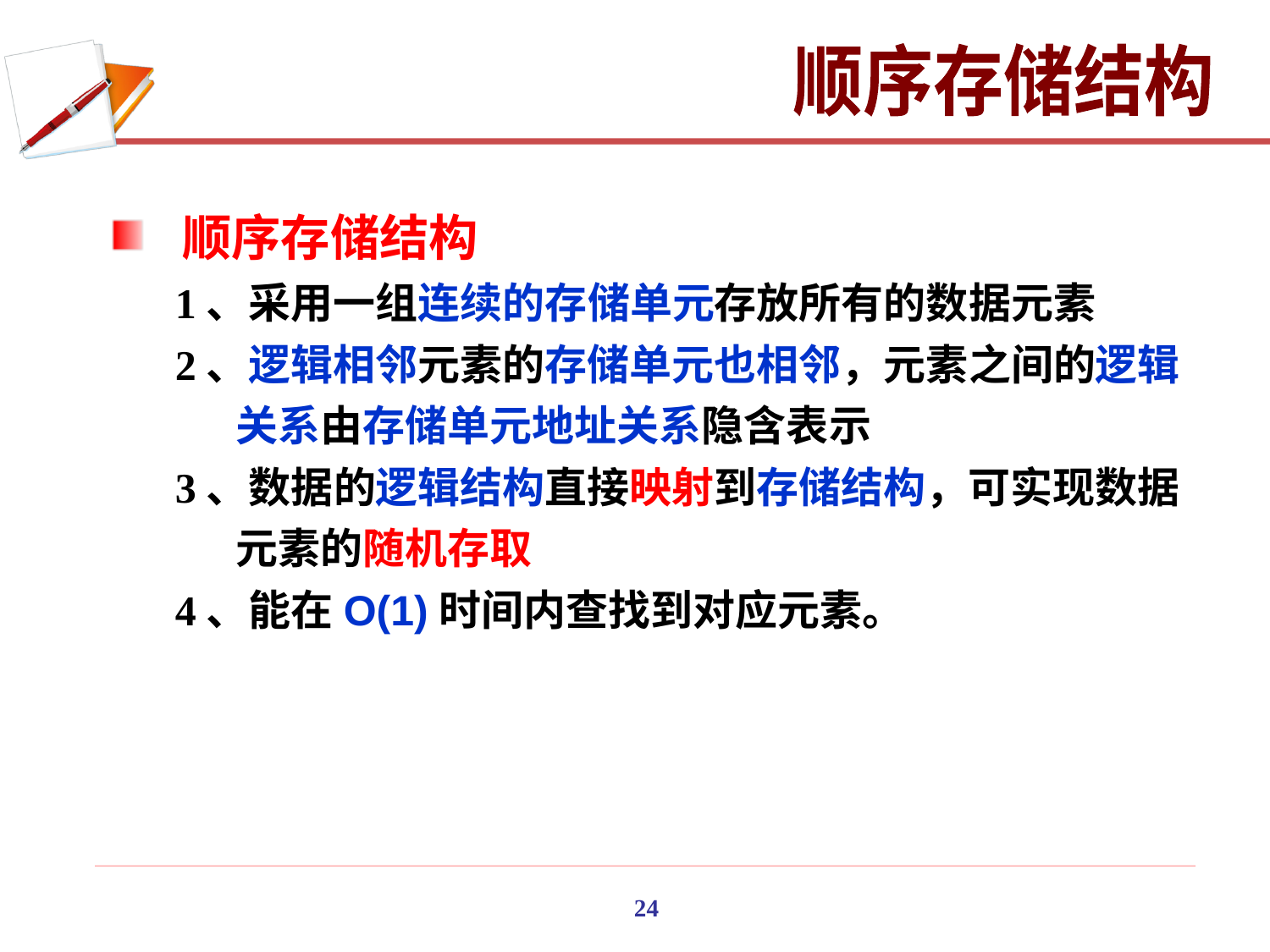

顺序存储结构
 顺序存储结构
      1、采用一组连续的存储单元存放所有的数据元素
      2、逻辑相邻元素的存储单元也相邻，元素之间的逻辑
            关系由存储单元地址关系隐含表示
      3、数据的逻辑结构直接映射到存储结构，可实现数据
            元素的随机存取
      4、能在O(1)时间内查找到对应元素。